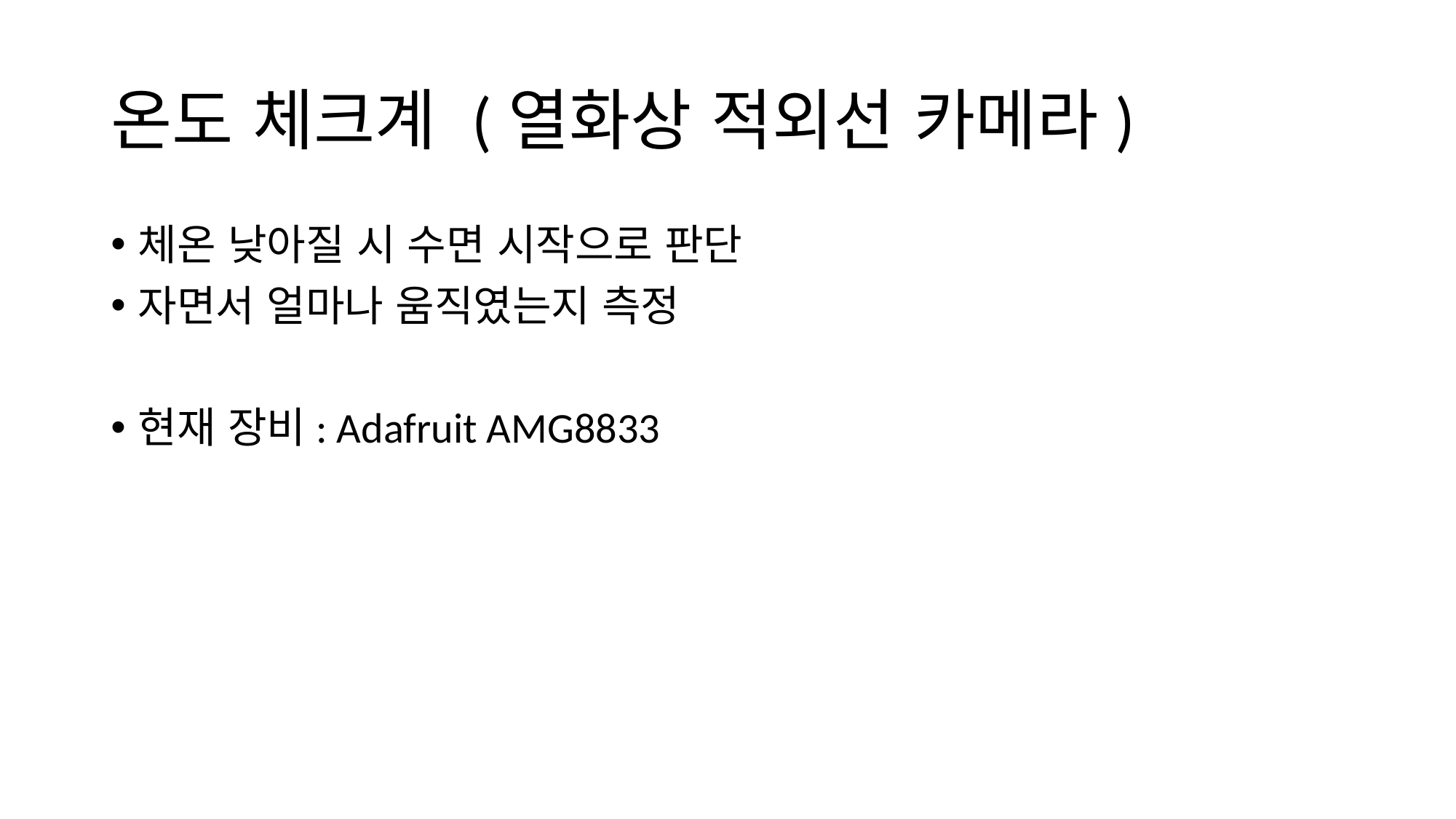

# 온도 체크계 (열화상 적외선 카메라)
체온 낮아질 시 수면 시작으로 판단
자면서 얼마나 움직였는지 측정

현재 장비: Adafruit AMG8833